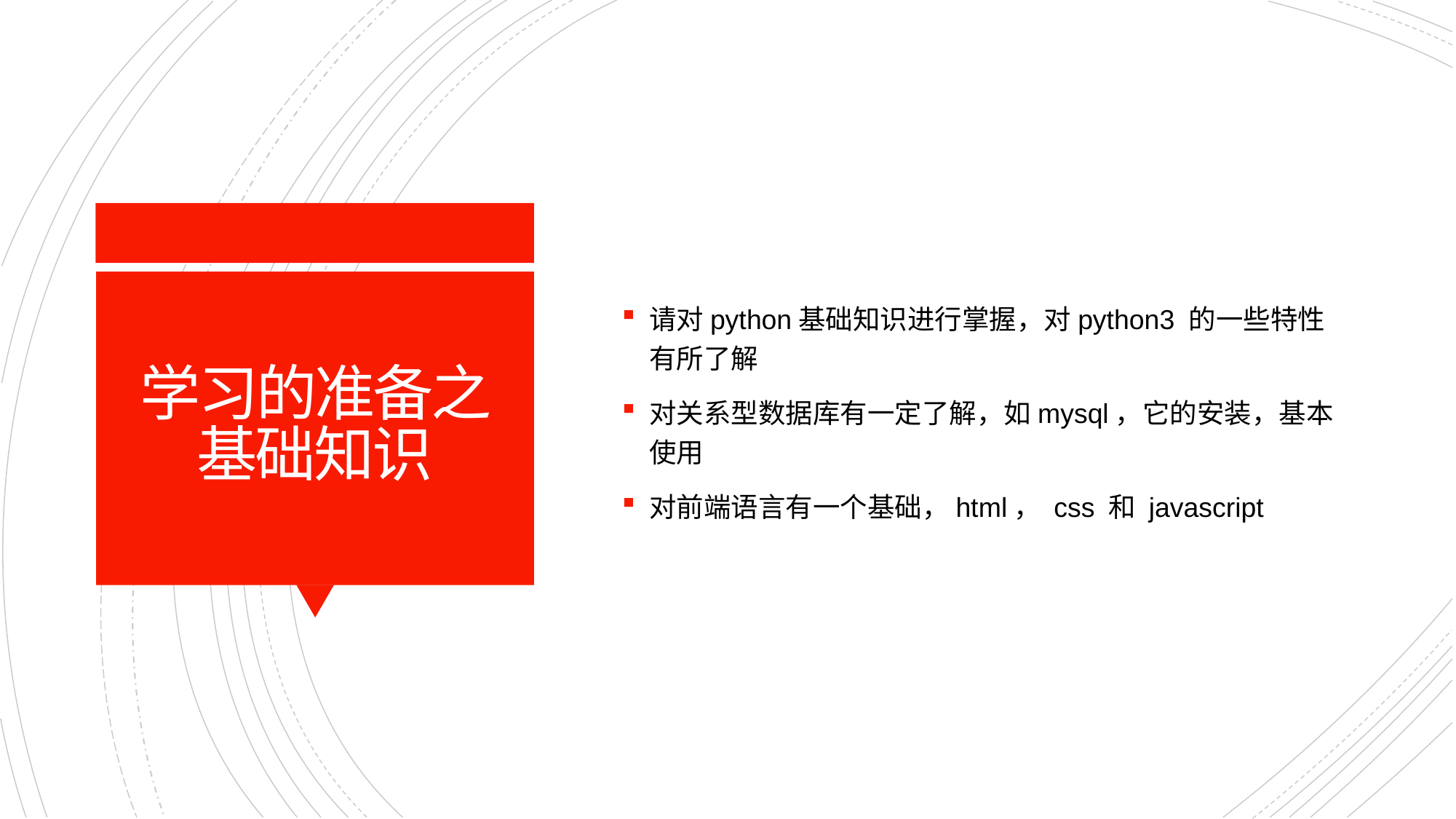

请对python基础知识进行掌握，对python3 的一些特性有所了解
对关系型数据库有一定了解，如mysql，它的安装，基本使用
对前端语言有一个基础，html， css 和 javascript
# 学习的准备之基础知识